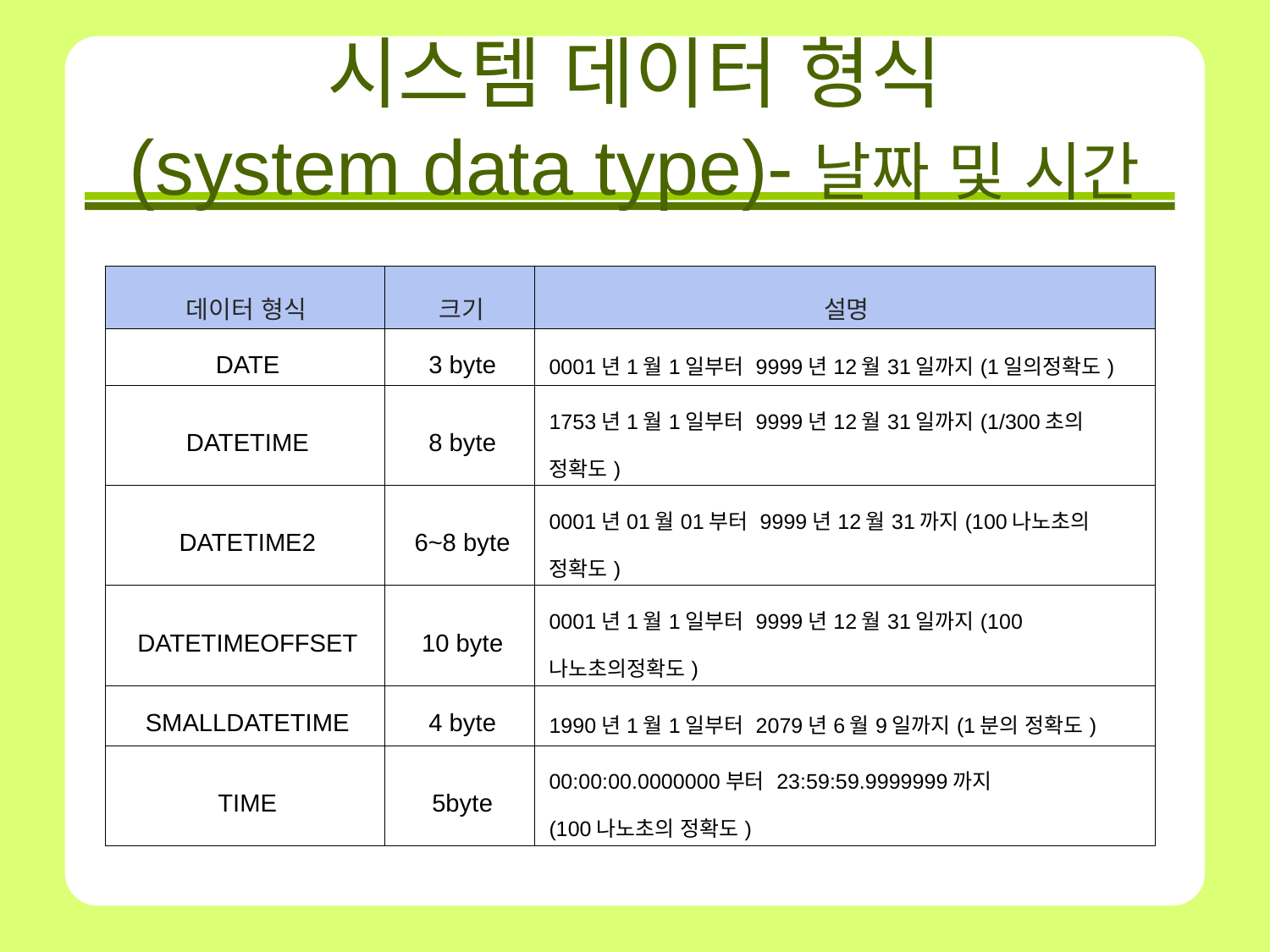

# 시스템 데이터 형식 (system data type)-날짜 및 시간
| 데이터 형식 | 크기 | 설명 |
| --- | --- | --- |
| DATE | 3 byte | 0001년1월1일부터 9999년12월31일까지(1일의정확도) |
| DATETIME | 8 byte | 1753년1월1일부터 9999년12월31일까지(1/300초의 정확도) |
| DATETIME2 | 6~8 byte | 0001년01월01부터 9999년12월31까지(100나노초의 정확도) |
| DATETIMEOFFSET | 10 byte | 0001년1월1일부터 9999년12월31일까지(100나노초의정확도) |
| SMALLDATETIME | 4 byte | 1990년1월1일부터 2079년6월9일까지(1분의 정확도) |
| TIME | 5byte | 00:00:00.0000000부터 23:59:59.9999999까지 (100나노초의 정확도) |